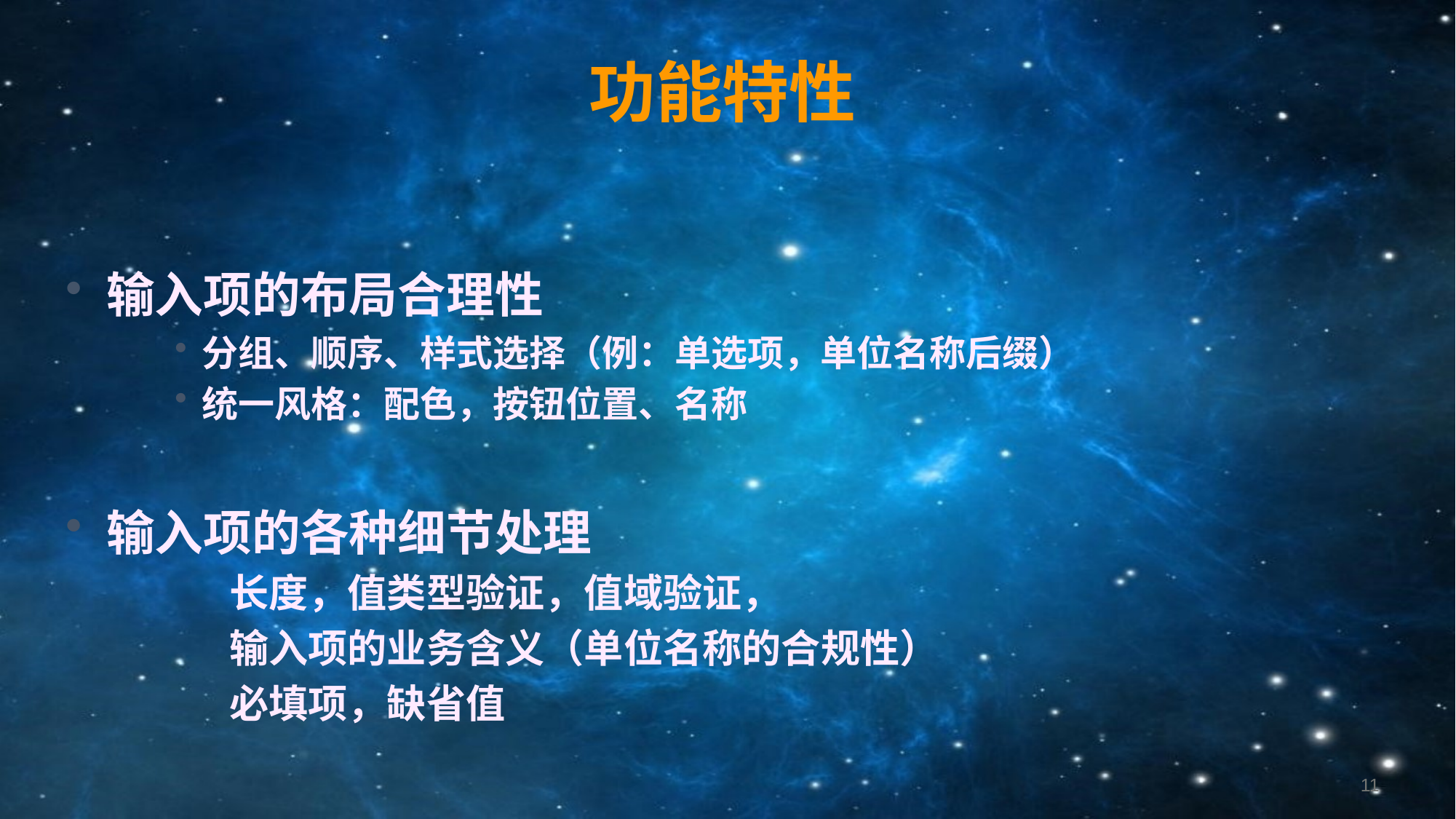

# 功能特性

输入项的布局合理性
分组、顺序、样式选择（例：单选项，单位名称后缀）
统一风格：配色，按钮位置、名称

输入项的各种细节处理
	长度，值类型验证，值域验证，
	输入项的业务含义（单位名称的合规性）
	必填项，缺省值
11